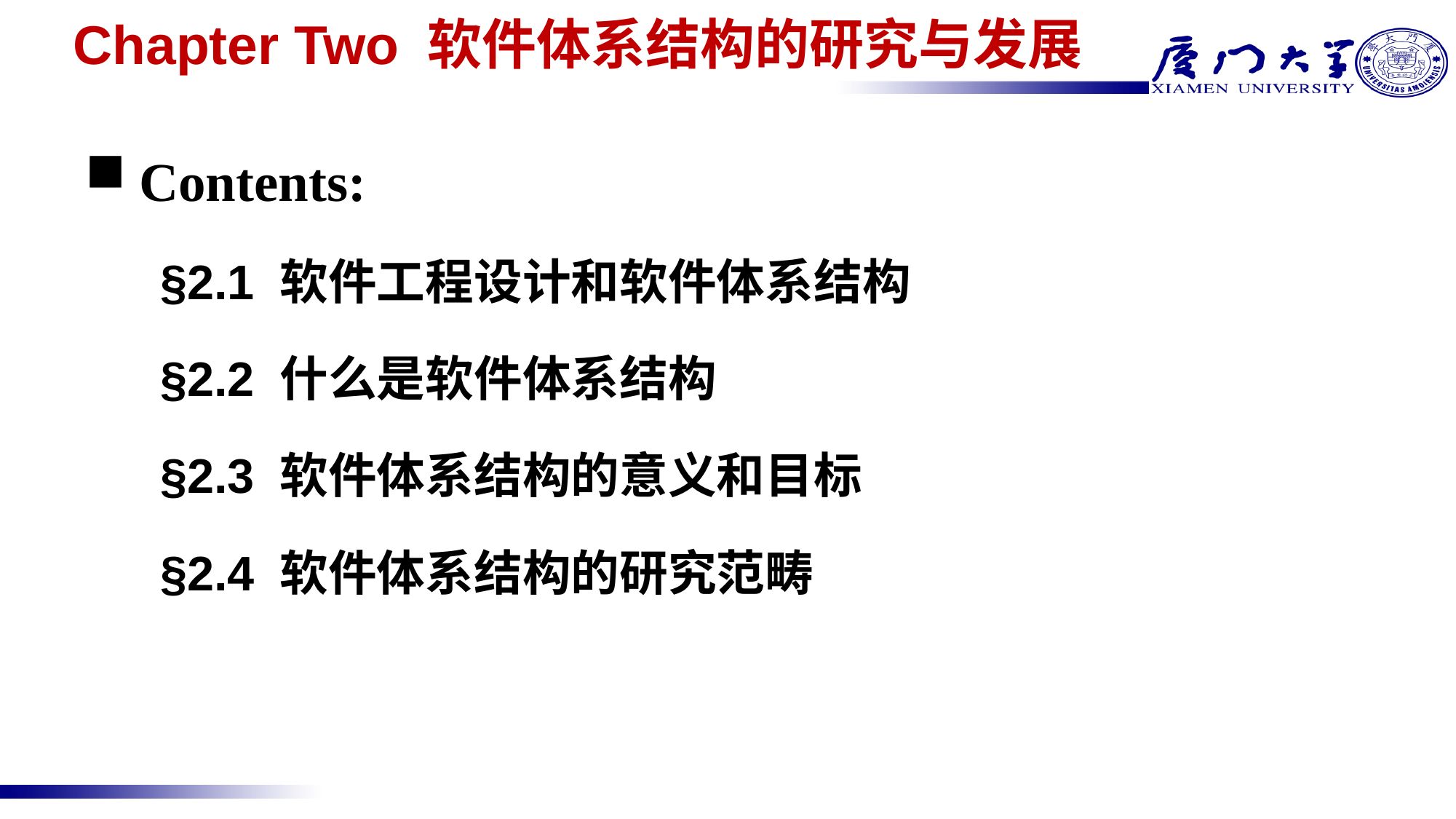

# Chapter Two 软件体系结构的研究与发展
Contents:
§2.1 软件工程设计和软件体系结构
§2.2 什么是软件体系结构
§2.3 软件体系结构的意义和目标
§2.4 软件体系结构的研究范畴